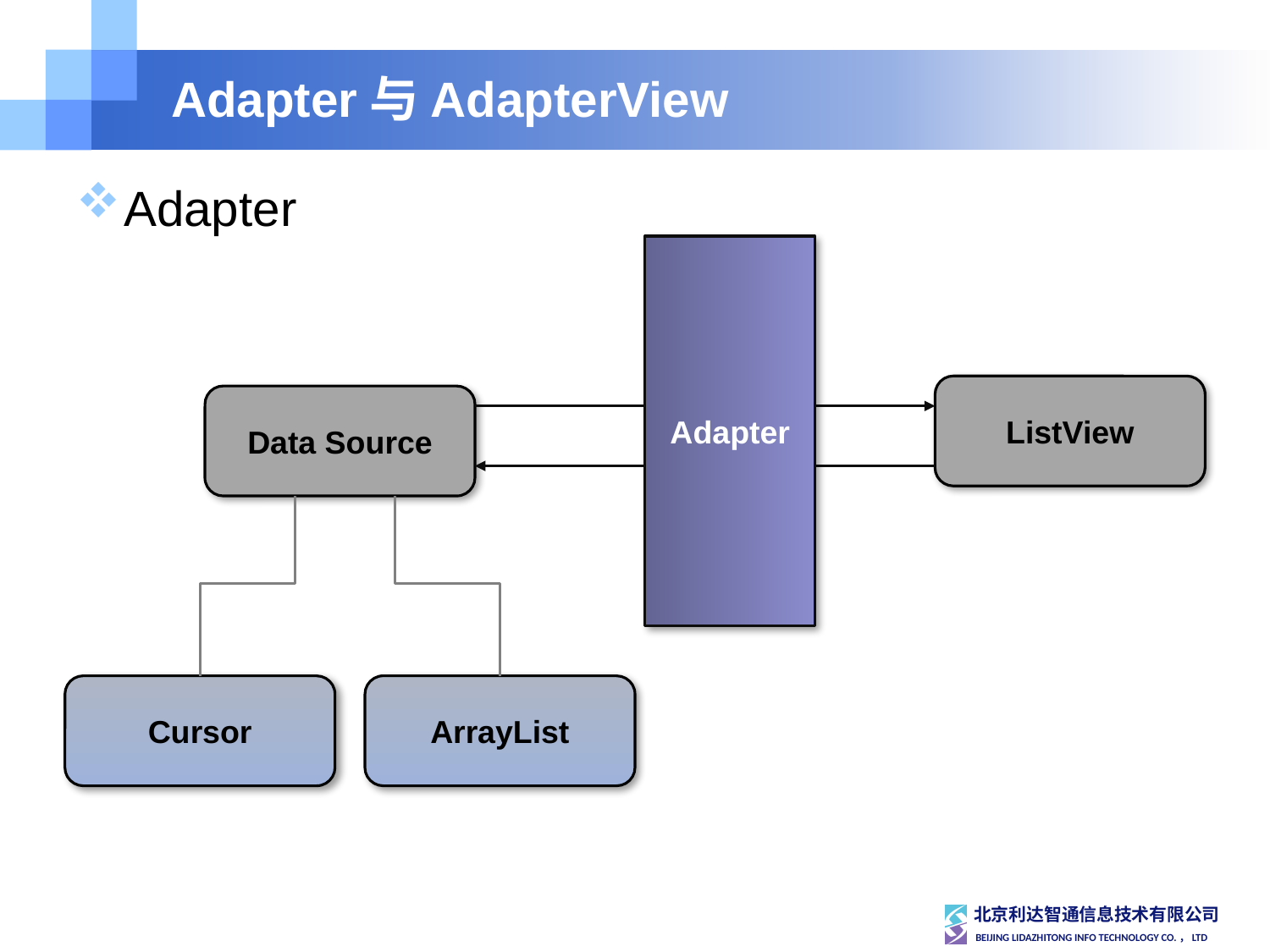

# Adapter与AdapterView
Adapter

Adapter
ListView
Data Source
Cursor
ArrayList